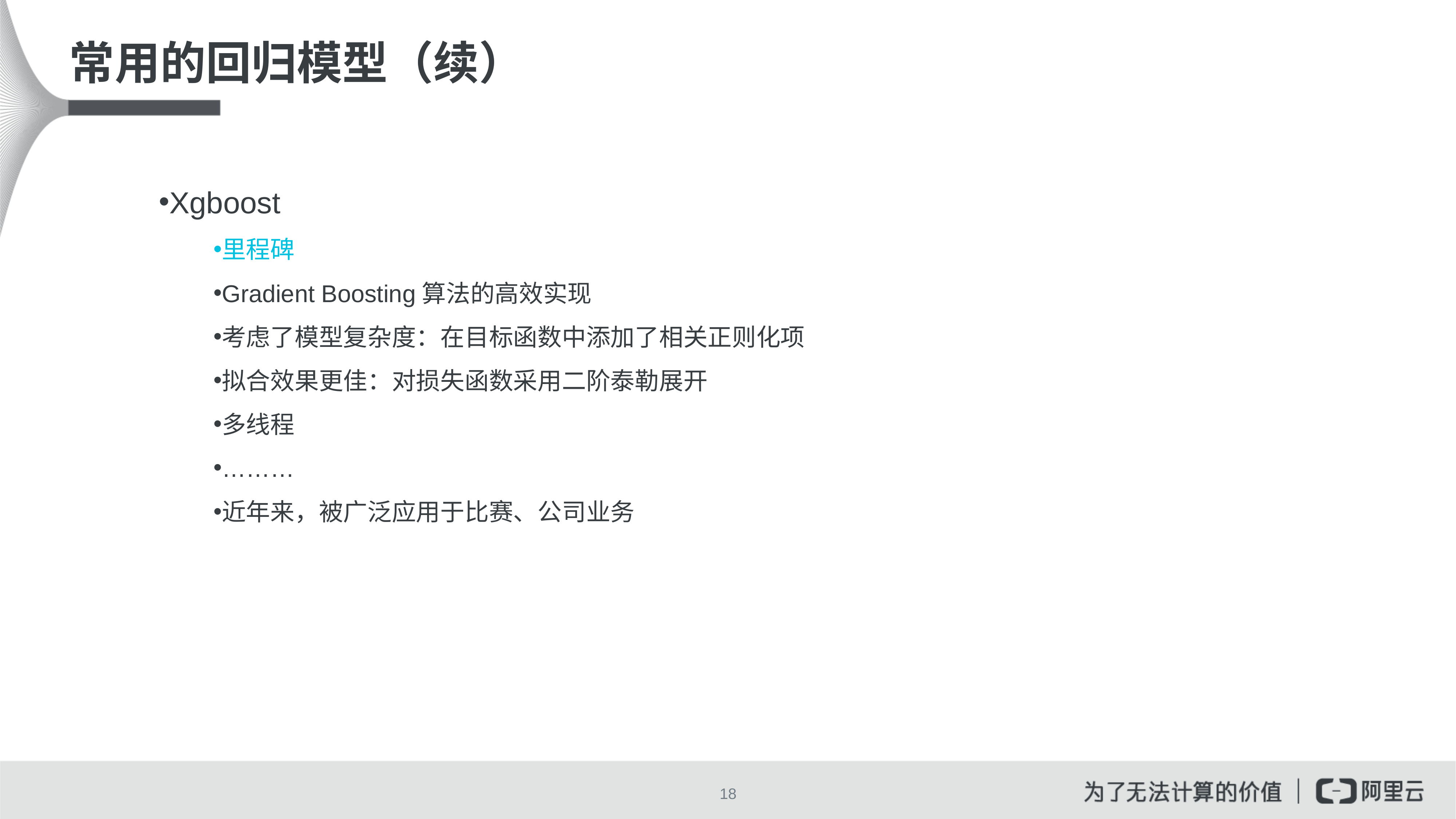

# 常用的回归模型（续）
Xgboost
里程碑
Gradient Boosting算法的高效实现
考虑了模型复杂度：在目标函数中添加了相关正则化项
拟合效果更佳：对损失函数采用二阶泰勒展开
多线程
………
近年来，被广泛应用于比赛、公司业务